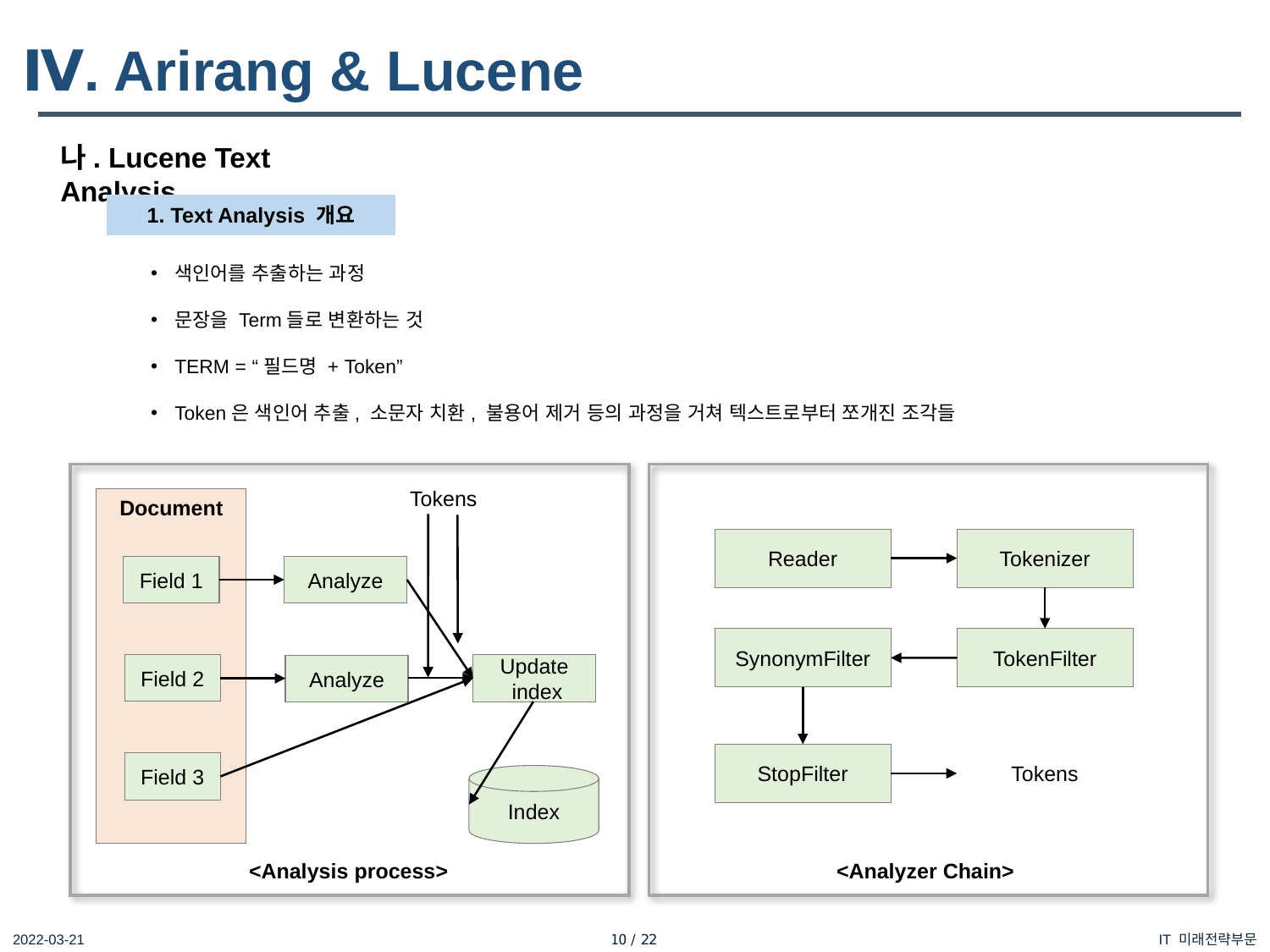

Ⅳ. Arirang & Lucene

나. Lucene Text Analysis
1. Text Analysis 개요
색인어를 추출하는 과정
문장을 Term들로 변환하는 것
TERM = “필드명 + Token”
Token은 색인어 추출, 소문자 치환, 불용어 제거 등의 과정을 거쳐 텍스트로부터 쪼개진 조각들

Tokens
Document
Field 1
Analyze
Field 2
Update
 index
Analyze
Field 3
Index

Reader
Tokenizer
TokenFilter
SynonymFilter
StopFilter
Tokens
<Analysis process>
<Analyzer Chain>
IT 미래전략부문
2022-03-21
10 / 22